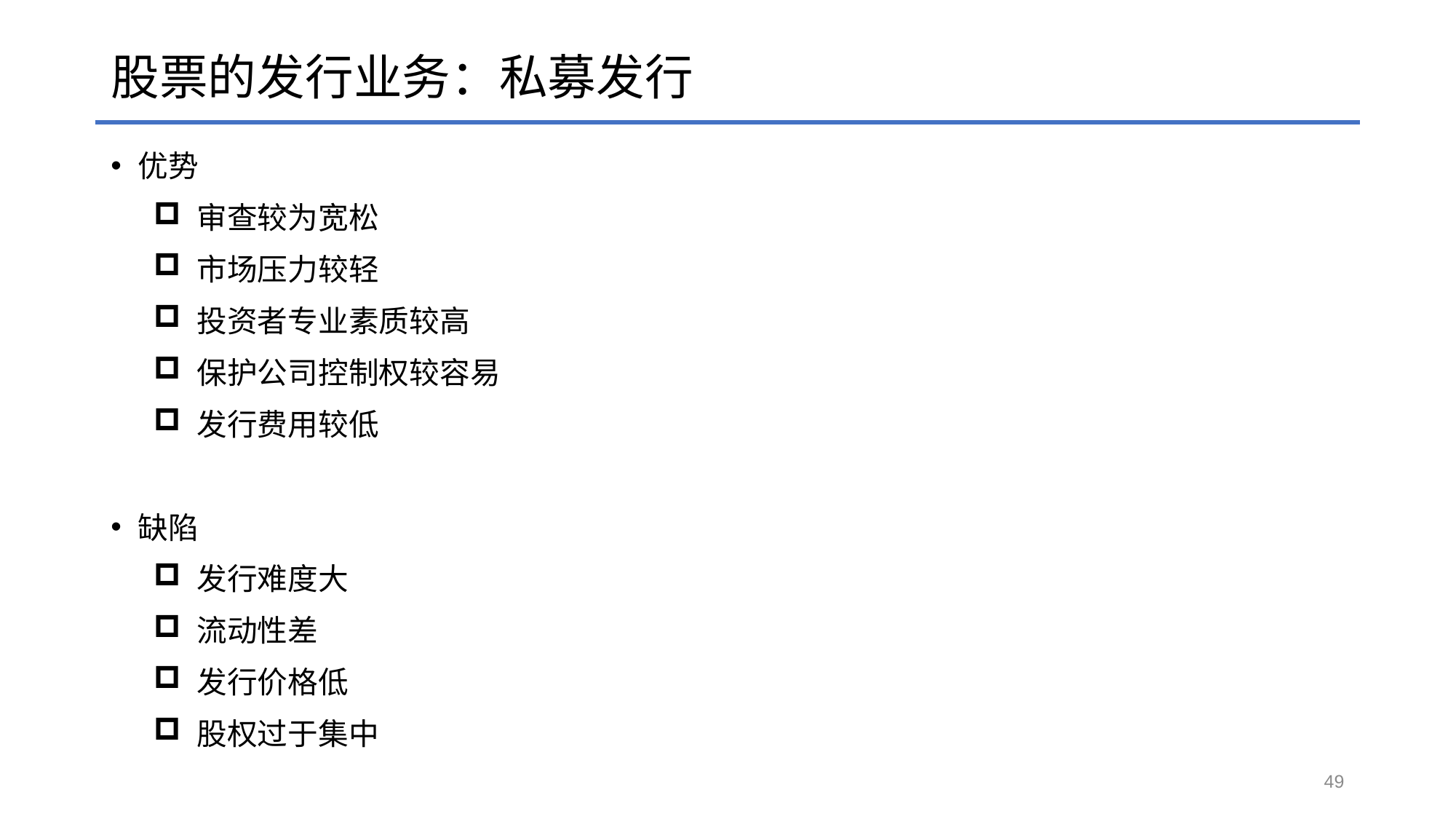

# 股票的发行业务：私募发行
优势
审查较为宽松
市场压力较轻
投资者专业素质较高
保护公司控制权较容易
发行费用较低

缺陷
发行难度大
流动性差
发行价格低
股权过于集中
49